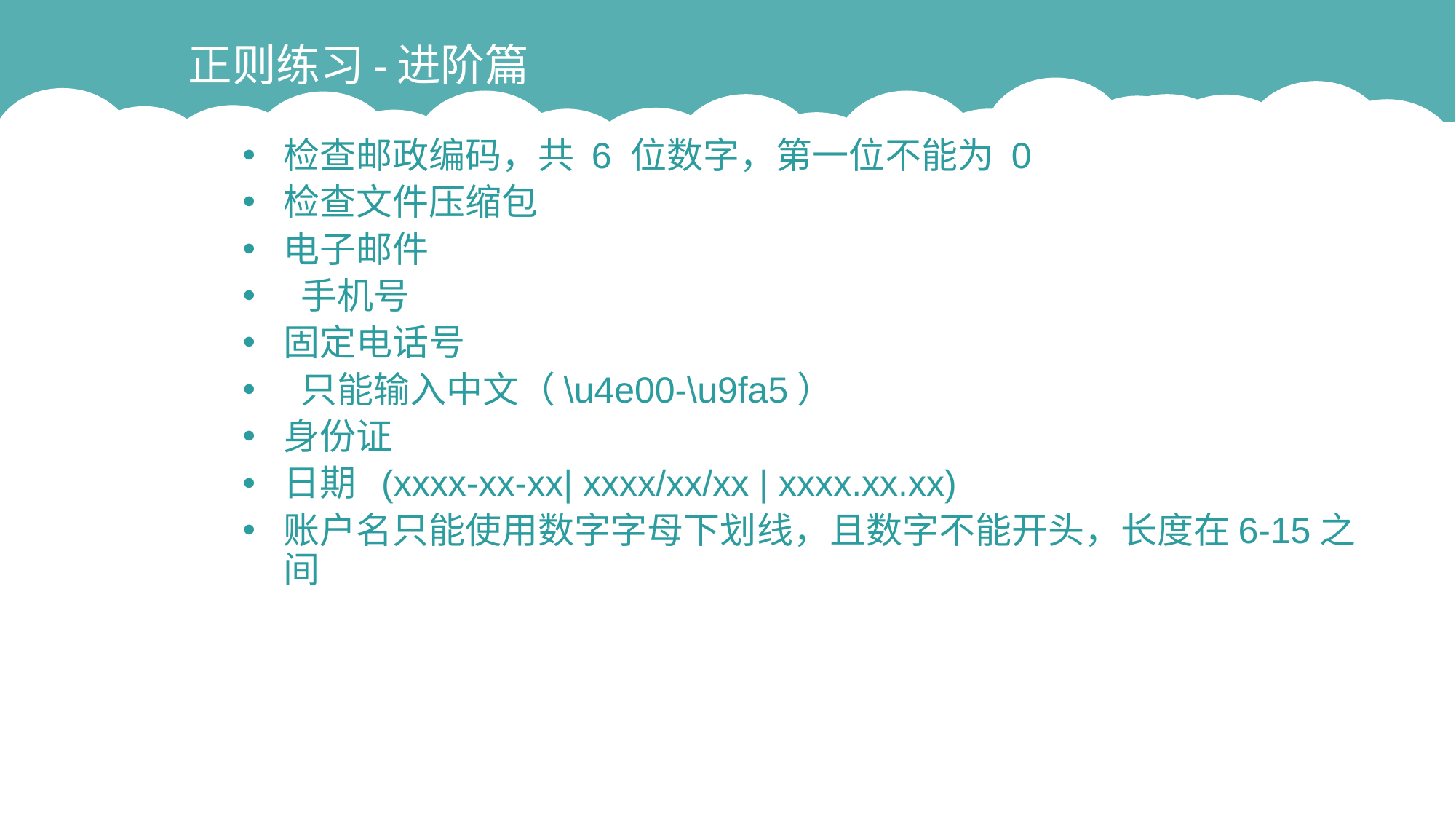

# 正则练习-进阶篇
检查邮政编码，共 6 位数字，第一位不能为 0
检查文件压缩包
电子邮件
 手机号
固定电话号
 只能输入中文（\u4e00-\u9fa5）
身份证
日期  (xxxx-xx-xx| xxxx/xx/xx | xxxx.xx.xx)
账户名只能使用数字字母下划线，且数字不能开头，长度在6-15之间